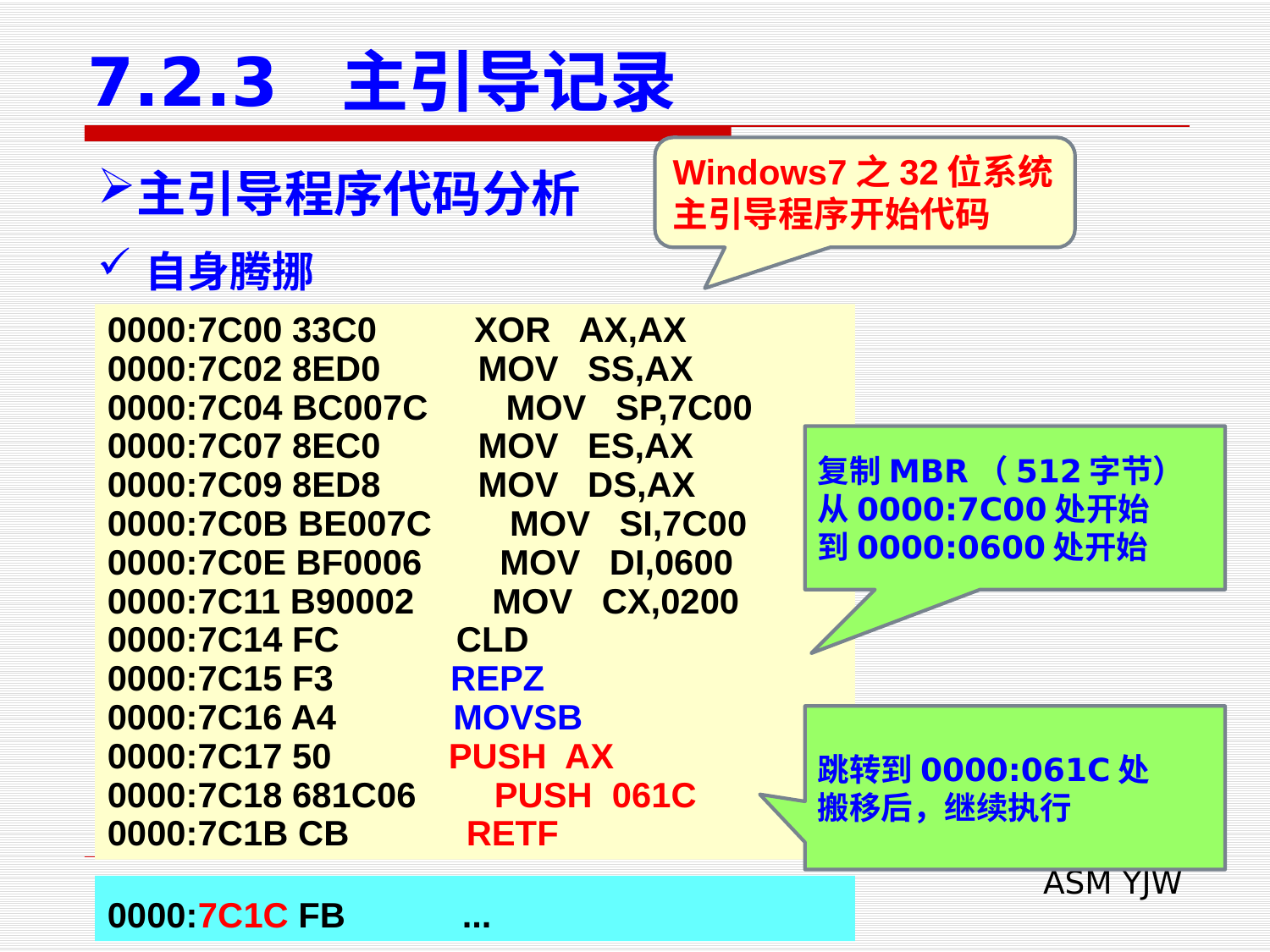

# 7.2.3  主引导记录
Windows7之32位系统
主引导程序开始代码
主引导程序代码分析
自身腾挪
0000:7C00 33C0          XOR   AX,AX
0000:7C02 8ED0          MOV   SS,AX
0000:7C04 BC007C        MOV   SP,7C00
0000:7C07 8EC0          MOV   ES,AX
0000:7C09 8ED8          MOV   DS,AX
0000:7C0B BE007C        MOV   SI,7C00
0000:7C0E BF0006        MOV   DI,0600
0000:7C11 B90002        MOV   CX,0200
0000:7C14 FC            CLD
0000:7C15 F3            REPZ
0000:7C16 A4            MOVSB
0000:7C17 50            PUSH  AX
0000:7C18 681C06        PUSH  061C
0000:7C1B CB            RETF
复制MBR（512字节）
从0000:7C00处开始
到0000:0600处开始
跳转到0000:061C处
搬移后，继续执行
0000:7C1C FB            ...